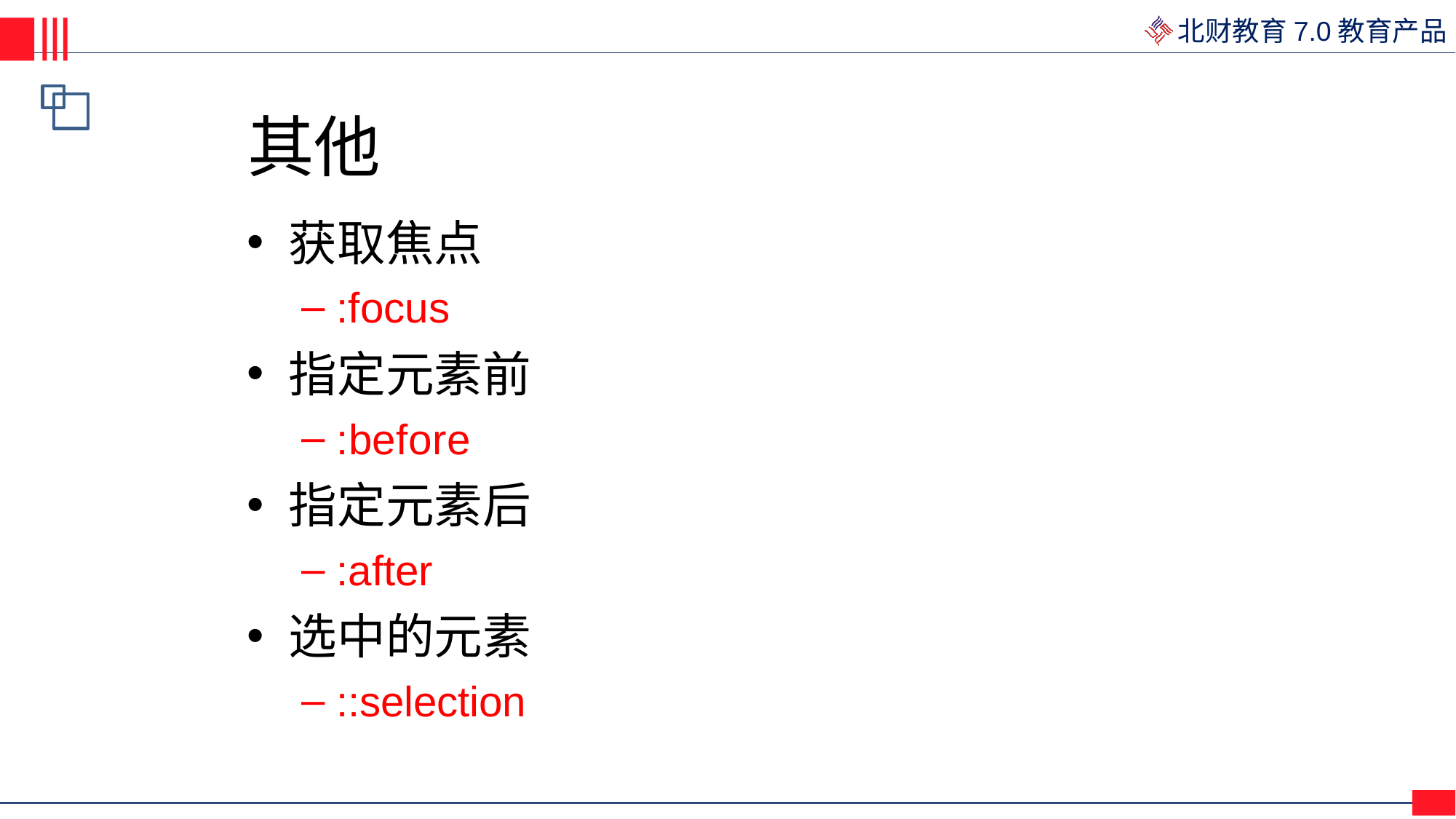

# 其他
获取焦点
:focus
指定元素前
:before
指定元素后
:after
选中的元素
::selection